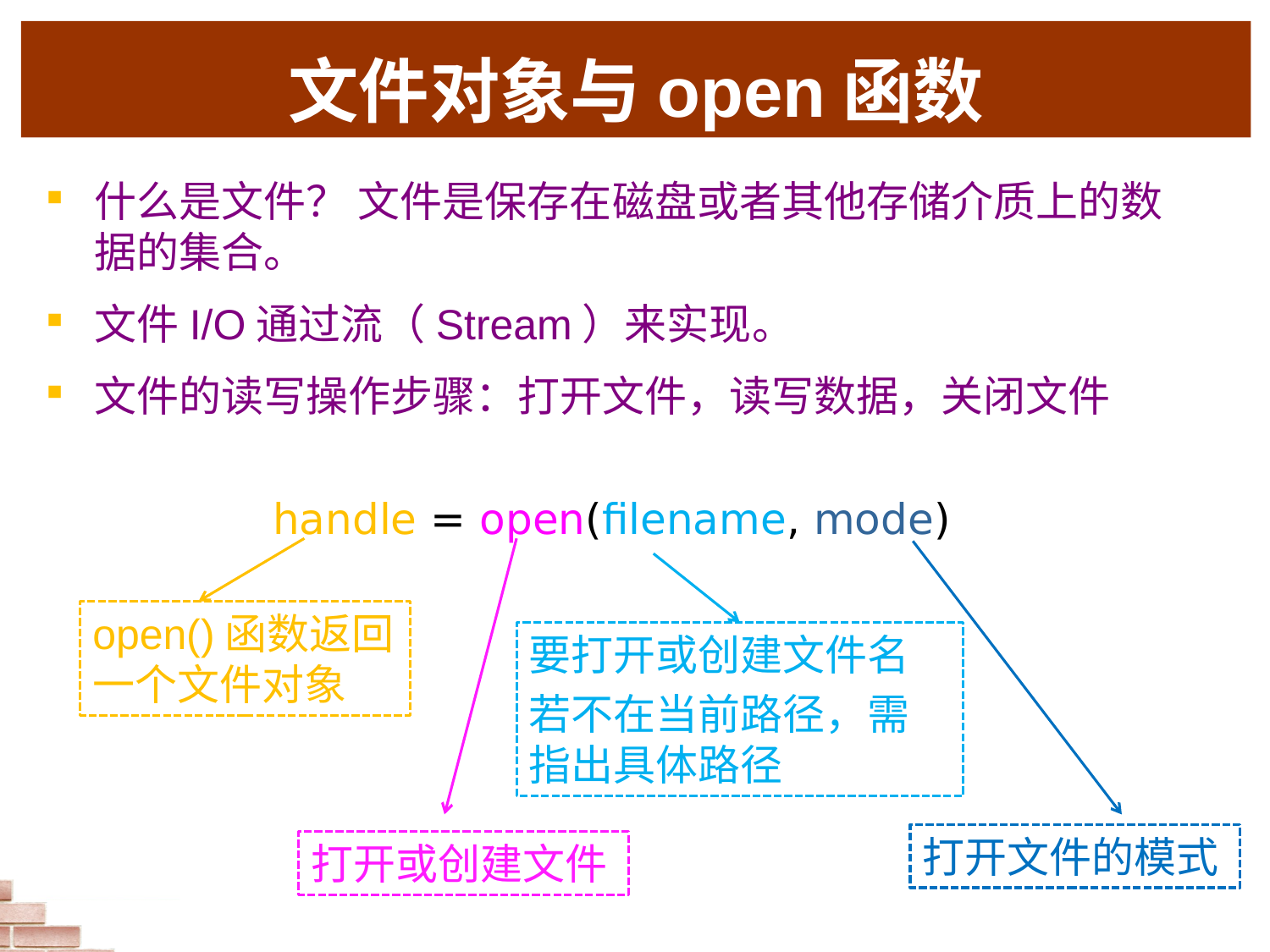

文件对象与open函数
什么是文件？ 文件是保存在磁盘或者其他存储介质上的数据的集合。
文件I/O通过流（Stream）来实现。
文件的读写操作步骤：打开文件，读写数据，关闭文件
handle = open(filename, mode)
open()函数返回一个文件对象
要打开或创建文件名
若不在当前路径，需指出具体路径
打开文件的模式
打开或创建文件